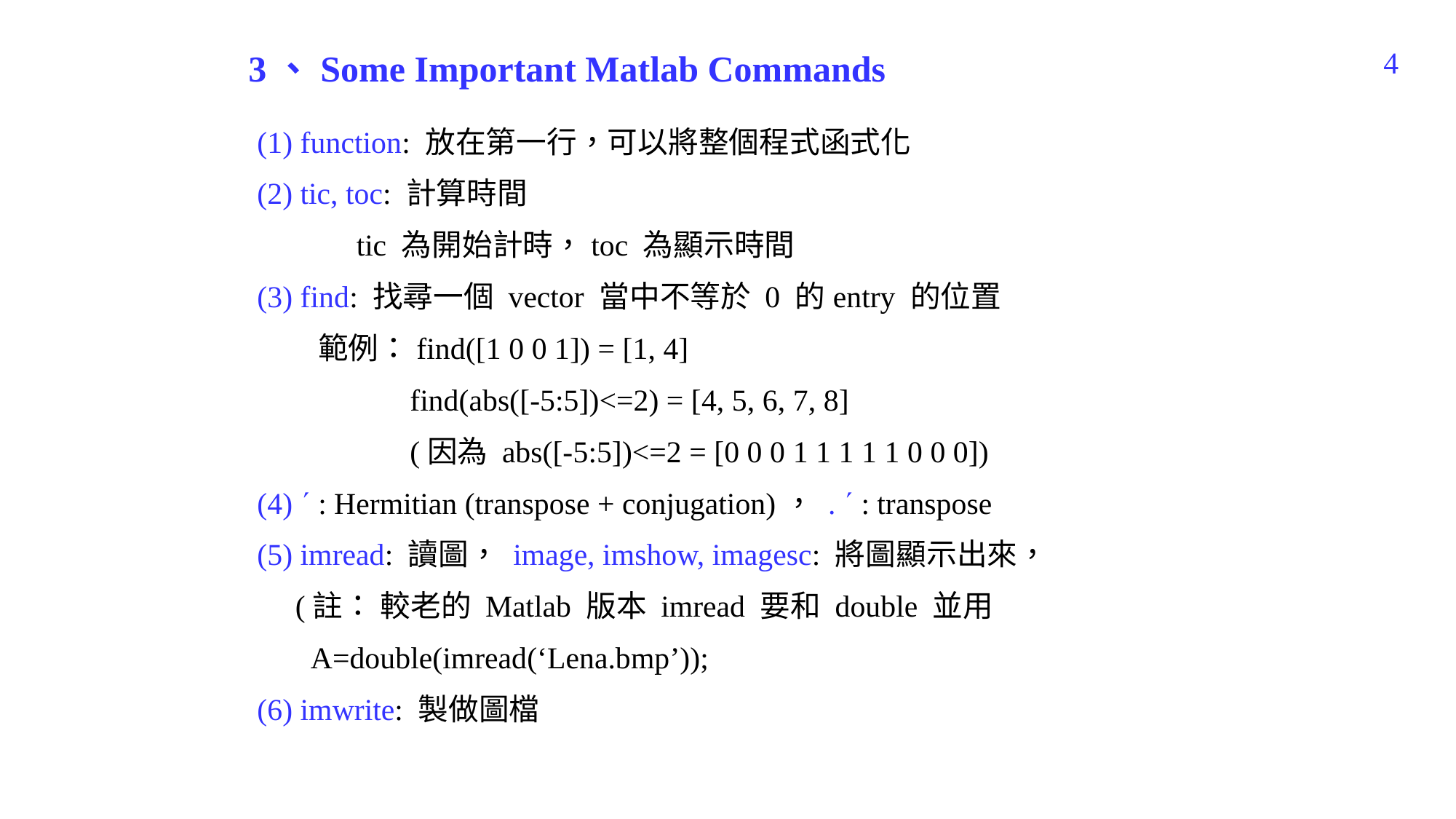

3、Some Important Matlab Commands
4
(1) function: 放在第一行，可以將整個程式函式化
(2) tic, toc: 計算時間
             tic 為開始計時，toc 為顯示時間
(3) find: 找尋一個 vector 當中不等於 0 的entry 的位置
        範例：find([1 0 0 1]) = [1, 4]
                    find(abs([-5:5])<=2) = [4, 5, 6, 7, 8]
                    (因為 abs([-5:5])<=2 = [0 0 0 1 1 1 1 1 0 0 0])
(4) ′ : Hermitian (transpose + conjugation)， . ′ : transpose
(5) imread: 讀圖， image, imshow, imagesc: 將圖顯示出來，
     (註： 較老的 Matlab 版本 imread 要和 double 並用
       A=double(imread(‘Lena.bmp’));
(6) imwrite: 製做圖檔